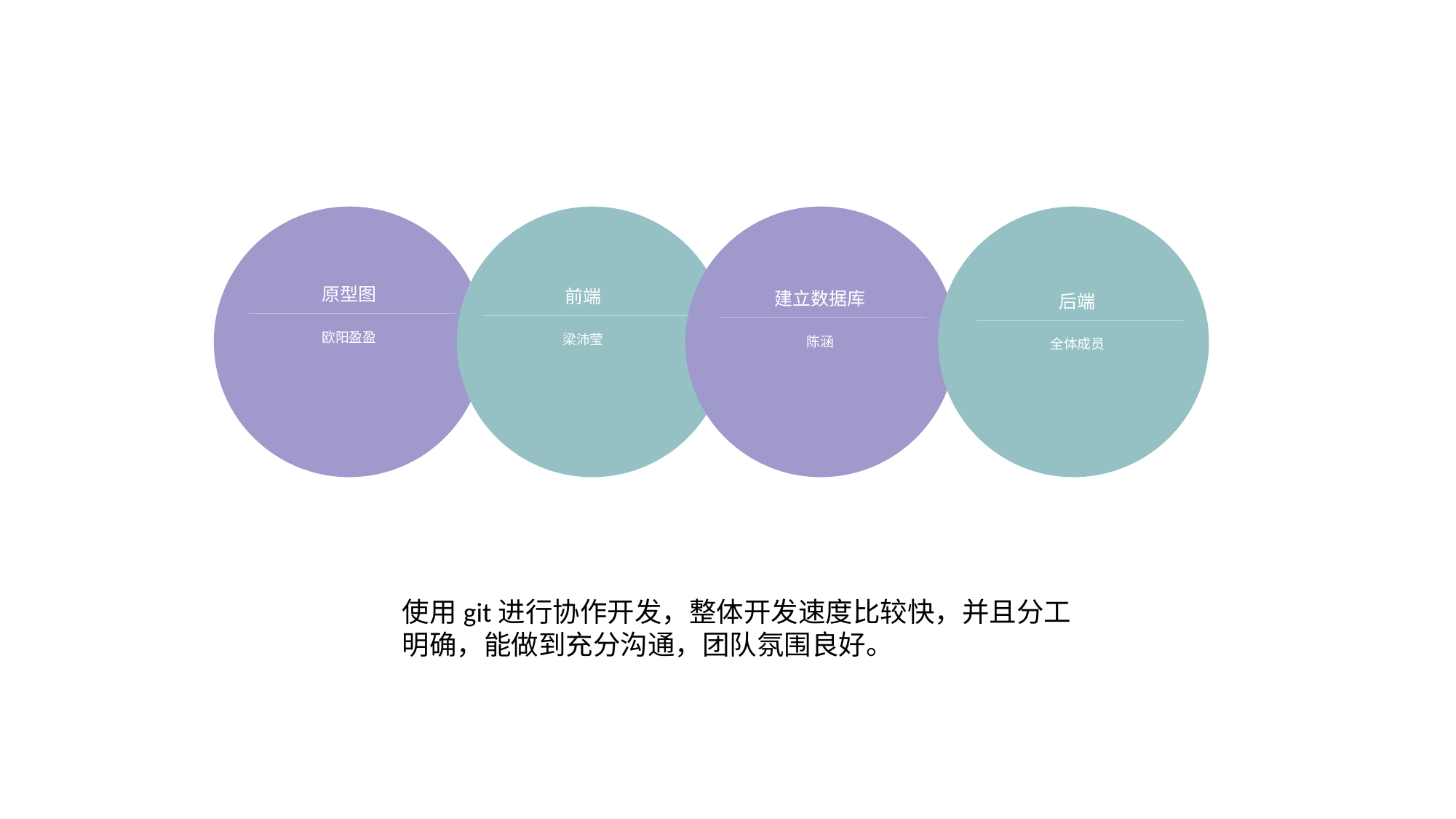

原型图
前端
建立数据库
后端
欧阳盈盈
梁沛莹
陈涵
全体成员
使用git进行协作开发，整体开发速度比较快，并且分工明确，能做到充分沟通，团队氛围良好。